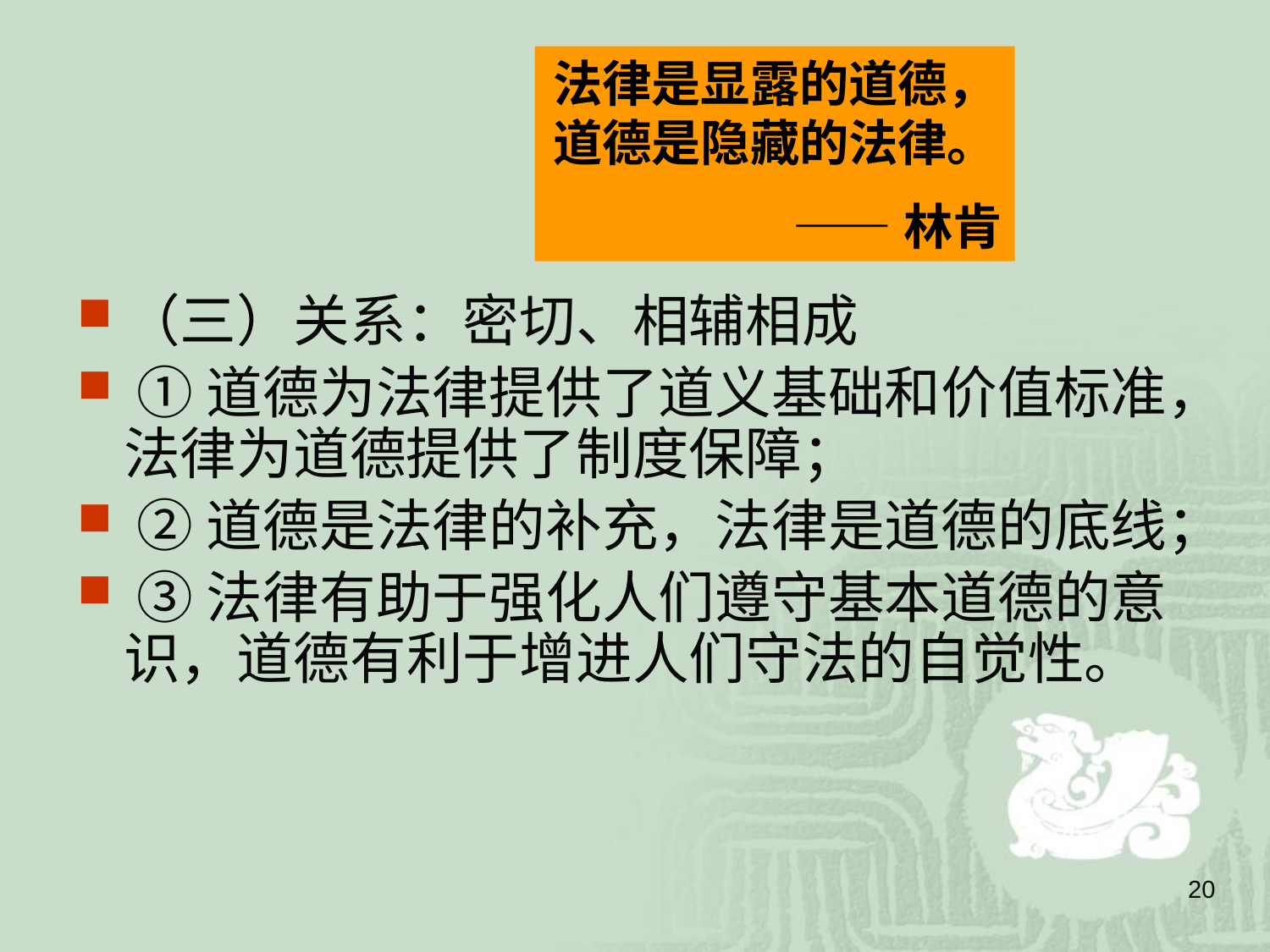

法律是显露的道德，道德是隐藏的法律。
——林肯
（三）关系：密切、相辅相成
 ①道德为法律提供了道义基础和价值标准，法律为道德提供了制度保障；
 ②道德是法律的补充，法律是道德的底线；
 ③法律有助于强化人们遵守基本道德的意识，道德有利于增进人们守法的自觉性。

20